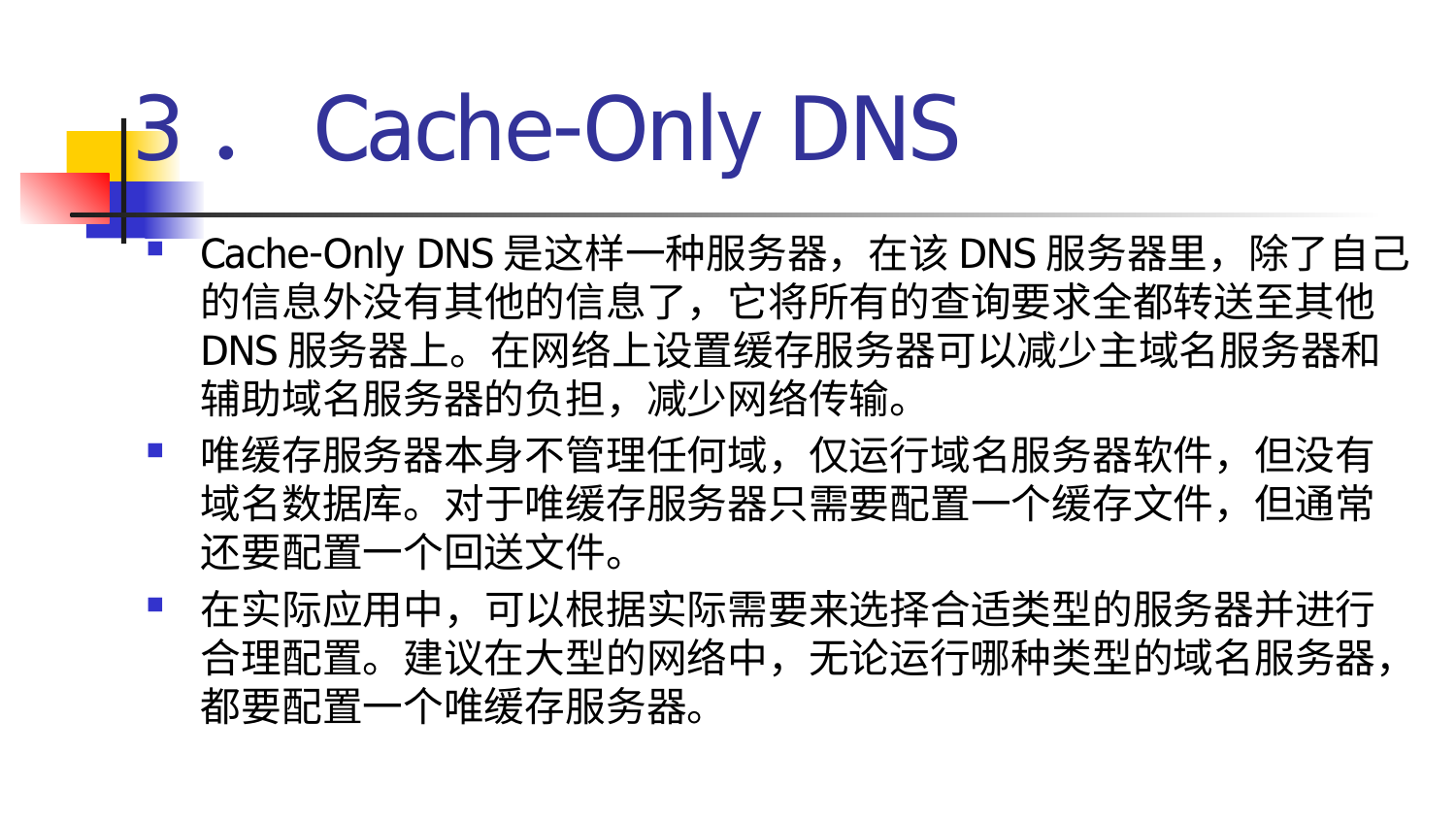

# 3．Cache-Only DNS
Cache-Only DNS是这样一种服务器，在该DNS服务器里，除了自己的信息外没有其他的信息了，它将所有的查询要求全都转送至其他DNS服务器上。在网络上设置缓存服务器可以减少主域名服务器和辅助域名服务器的负担，减少网络传输。
唯缓存服务器本身不管理任何域，仅运行域名服务器软件，但没有域名数据库。对于唯缓存服务器只需要配置一个缓存文件，但通常还要配置一个回送文件。
在实际应用中，可以根据实际需要来选择合适类型的服务器并进行合理配置。建议在大型的网络中，无论运行哪种类型的域名服务器，都要配置一个唯缓存服务器。